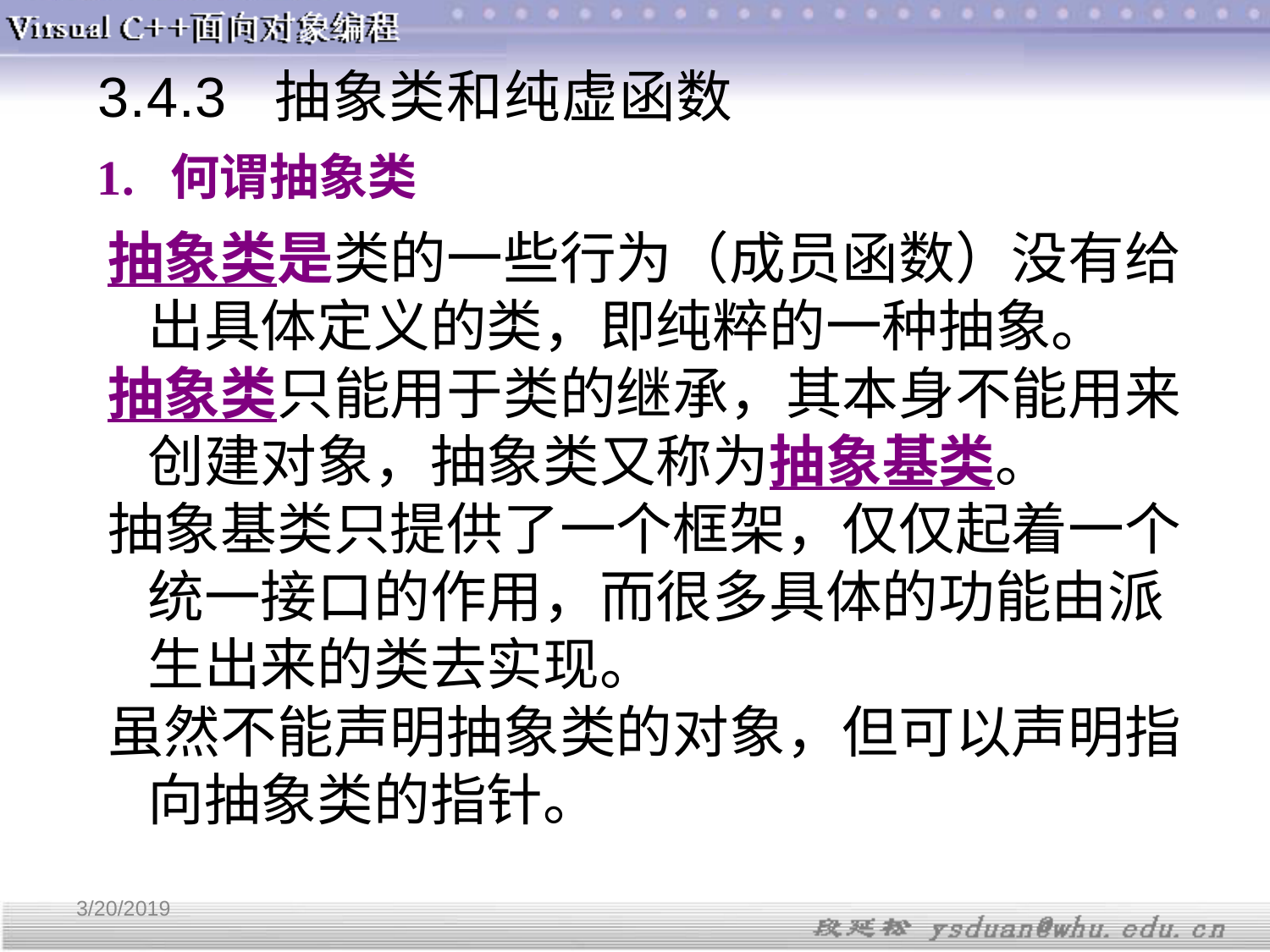

3.4.3  抽象类和纯虚函数
1.  何谓抽象类
抽象类是类的一些行为（成员函数）没有给出具体定义的类，即纯粹的一种抽象。
抽象类只能用于类的继承，其本身不能用来创建对象，抽象类又称为抽象基类。
抽象基类只提供了一个框架，仅仅起着一个统一接口的作用，而很多具体的功能由派生出来的类去实现。
虽然不能声明抽象类的对象，但可以声明指向抽象类的指针。
3/20/2019